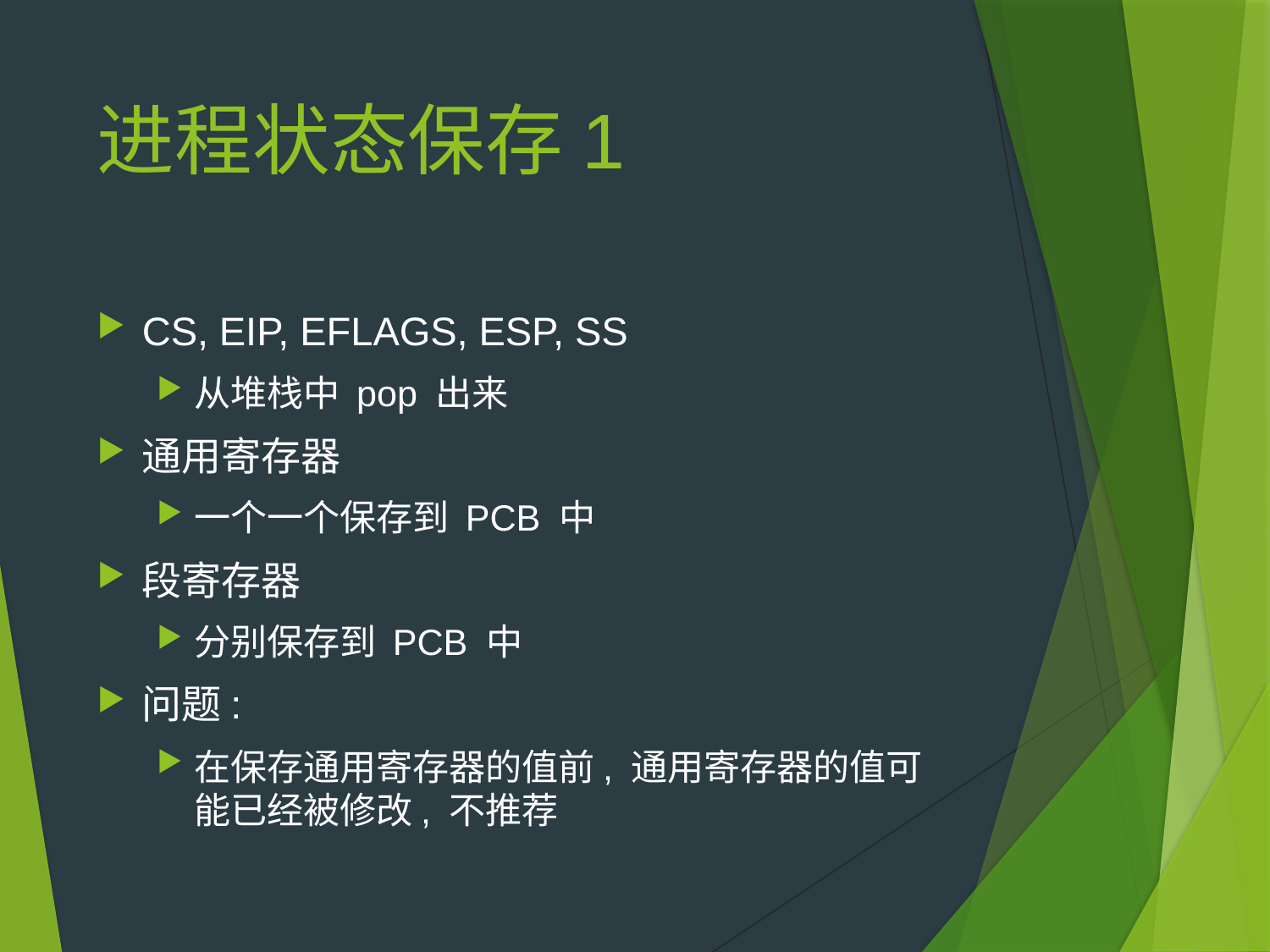

# 进程状态保存1
CS, EIP, EFLAGS, ESP, SS
从堆栈中 pop 出来
通用寄存器
一个一个保存到 PCB 中
段寄存器
分别保存到 PCB 中
问题:
在保存通用寄存器的值前, 通用寄存器的值可能已经被修改, 不推荐